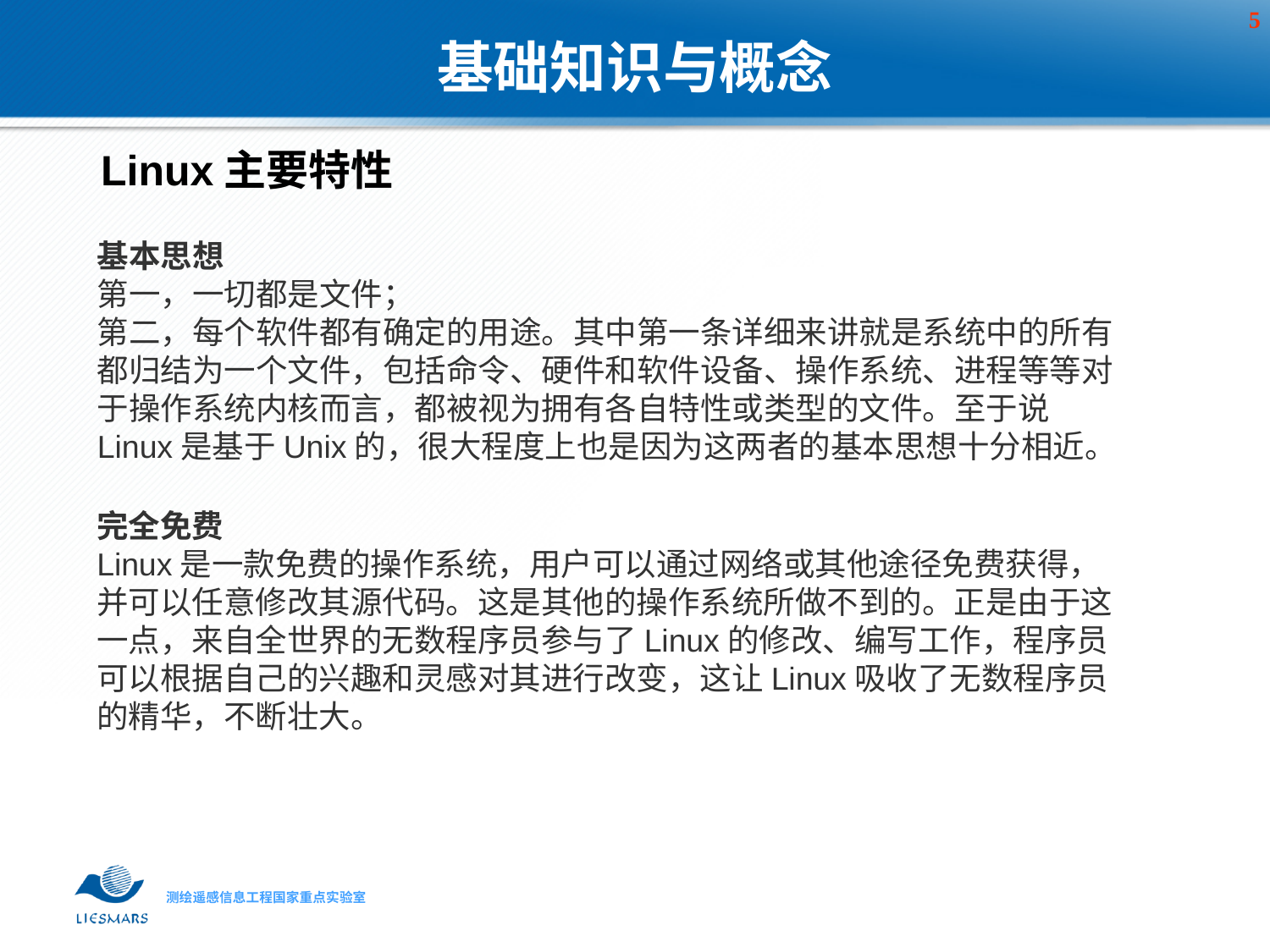

基础知识与概念
Linux主要特性
基本思想
第一，一切都是文件；
第二，每个软件都有确定的用途。其中第一条详细来讲就是系统中的所有都归结为一个文件，包括命令、硬件和软件设备、操作系统、进程等等对于操作系统内核而言，都被视为拥有各自特性或类型的文件。至于说Linux是基于Unix的，很大程度上也是因为这两者的基本思想十分相近。
完全免费
Linux是一款免费的操作系统，用户可以通过网络或其他途径免费获得，并可以任意修改其源代码。这是其他的操作系统所做不到的。正是由于这一点，来自全世界的无数程序员参与了Linux的修改、编写工作，程序员可以根据自己的兴趣和灵感对其进行改变，这让Linux吸收了无数程序员的精华，不断壮大。